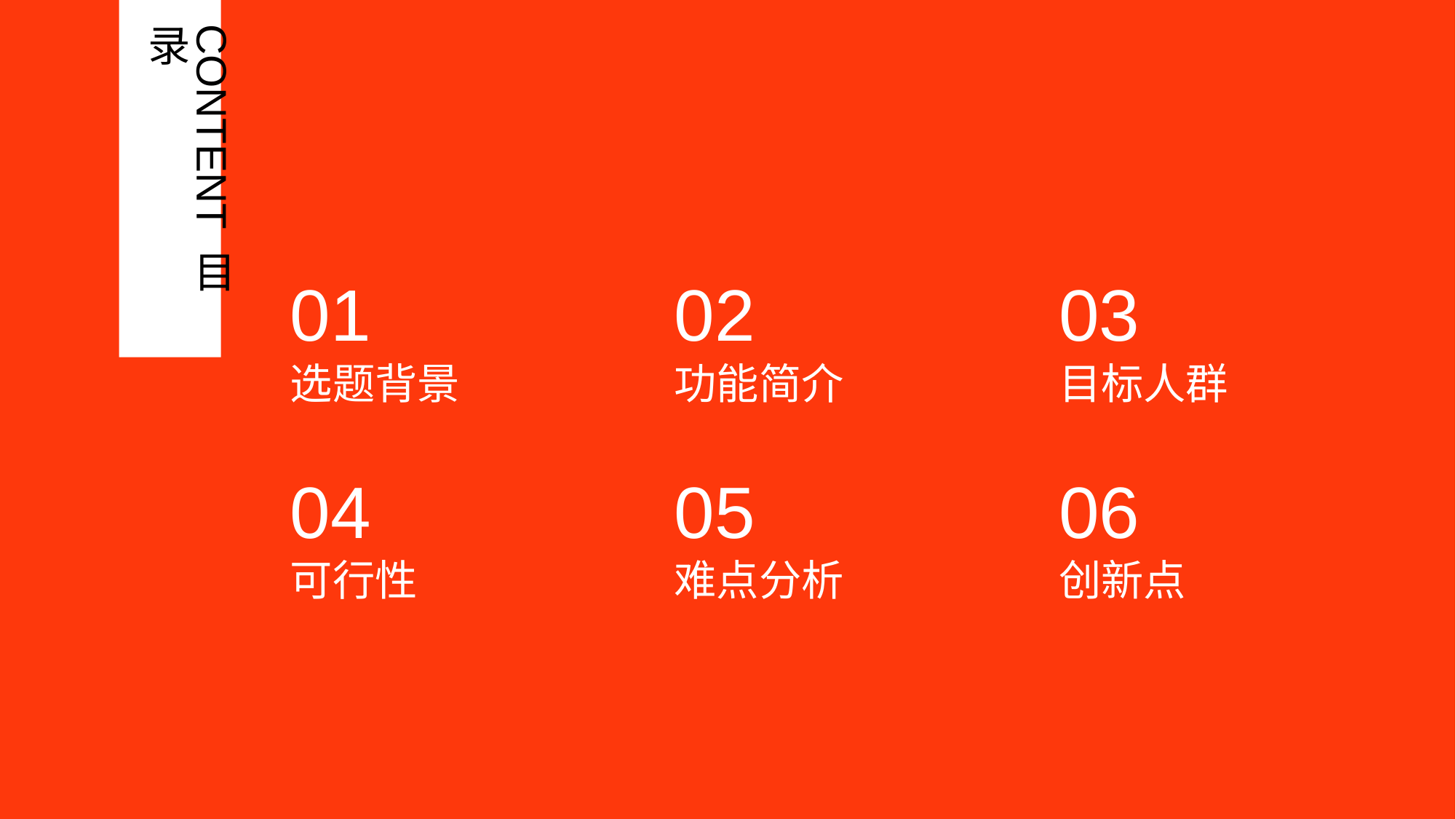

CONTENT 目录
01
02
03
选题背景
功能简介
目标人群
04
05
06
可行性
难点分析
创新点